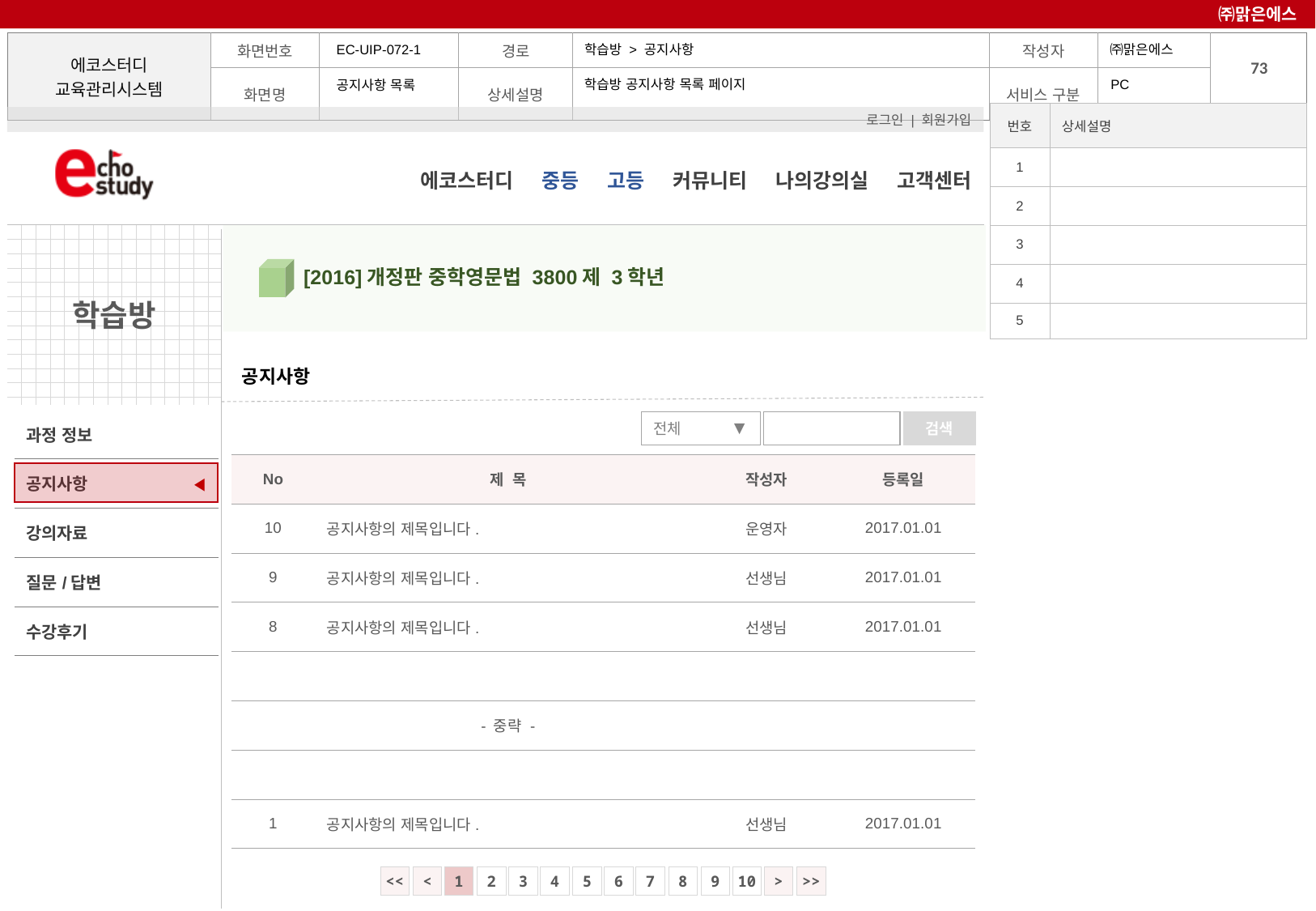

㈜맑은에스
학습방 > 공지사항
EC-UIP-072-1
PC
학습방 공지사항 목록 페이지
공지사항 목록
| 번호 | 상세설명 |
| --- | --- |
| 1 |  |
| 2 |  |
| 3 |  |
| 4 |  |
| 5 |  |
# [2016]개정판 중학영문법 3800제 3학년
공지사항
▼
전체

검색
| No | 제 목 | 작성자 | 등록일 |
| --- | --- | --- | --- |
| 10 | 공지사항의 제목입니다. | 운영자 | 2017.01.01 |
| 9 | 공지사항의 제목입니다. | 선생님 | 2017.01.01 |
| 8 | 공지사항의 제목입니다. | 선생님 | 2017.01.01 |
|  |  |  |  |
|  | - 중략 - |  |  |
|  |  |  |  |
| 1 | 공지사항의 제목입니다. | 선생님 | 2017.01.01 |
◀
<<
<
1
2
3
4
5
6
7
8
9
10
>
>>